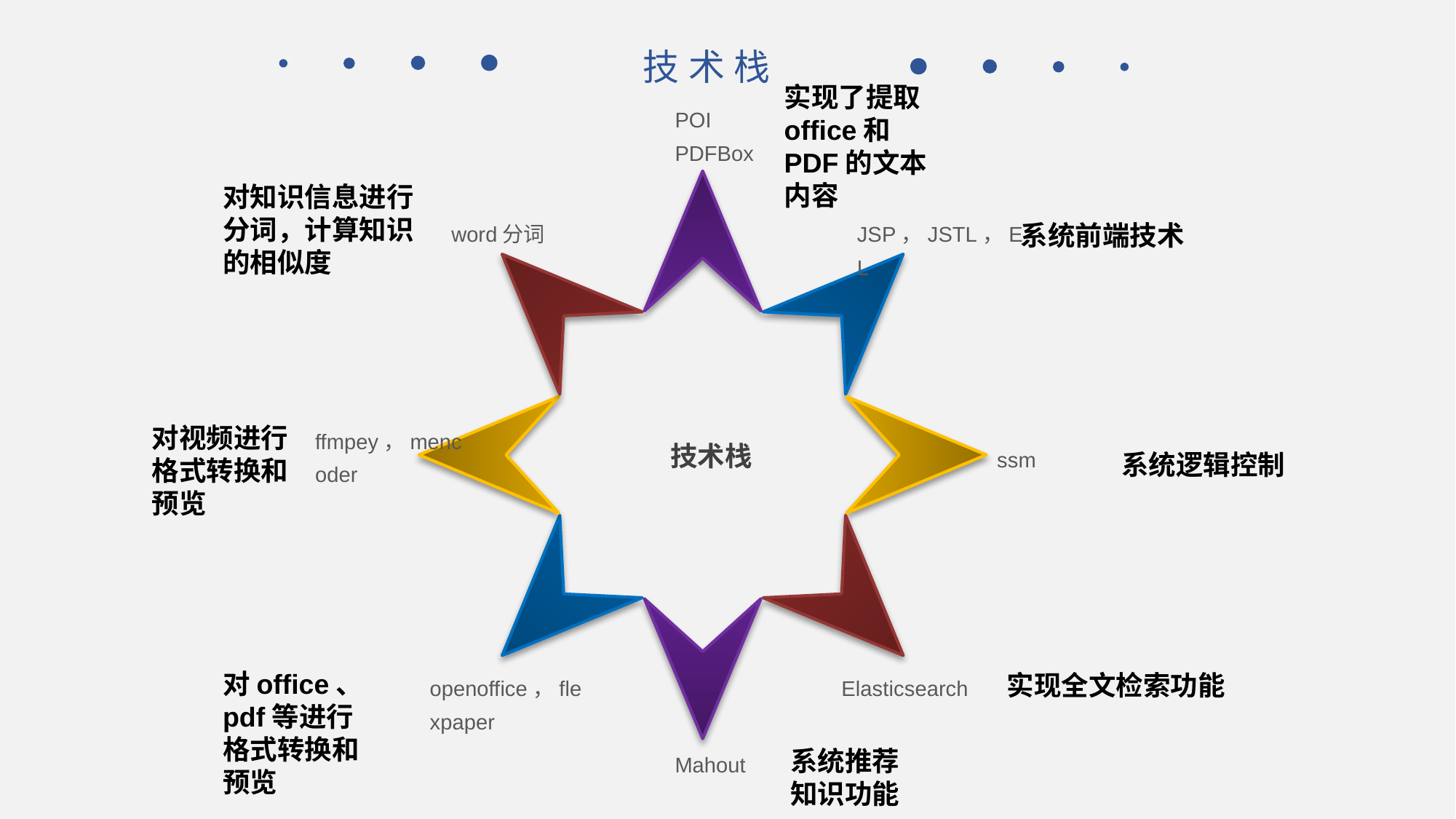

技术栈

实现了提取office和PDF的文本内容
POI
PDFBox

对知识信息进行分词，计算知识的相似度
word分词
JSP，JSTL，EL
系统前端技术

ffmpey，mencoder
对视频进行格式转换和预览
ssm
技术栈
系统逻辑控制

对office、pdf等进行格式转换和预览
Elasticsearch
openoffice，flexpaper
实现全文检索功能
Mahout
系统推荐知识功能